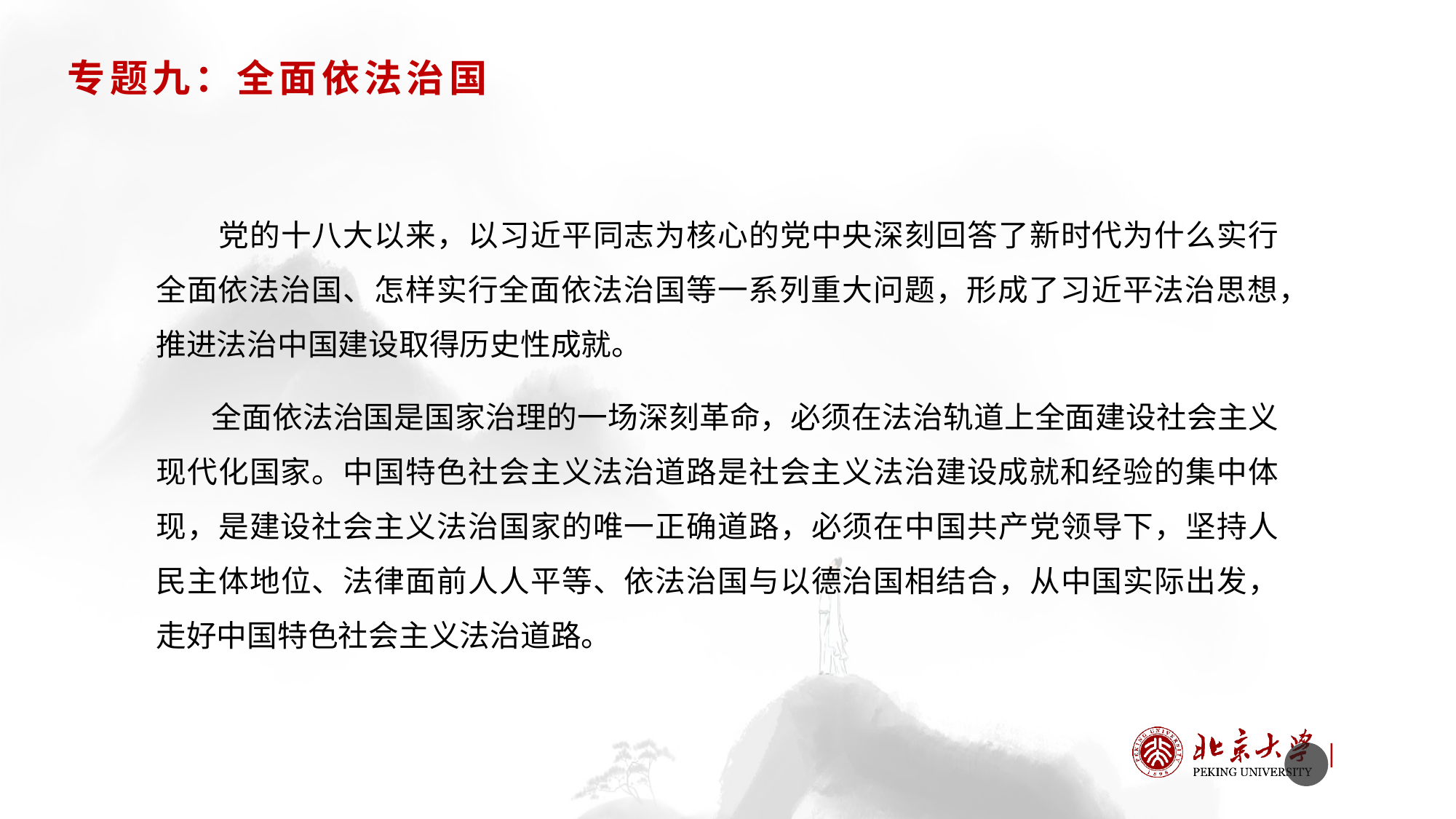

专题九：全面依法治国

　　党的十八大以来，以习近平同志为核心的党中央深刻回答了新时代为什么实行全面依法治国、怎样实行全面依法治国等一系列重大问题，形成了习近平法治思想，推进法治中国建设取得历史性成就。
       全面依法治国是国家治理的一场深刻革命，必须在法治轨道上全面建设社会主义现代化国家。中国特色社会主义法治道路是社会主义法治建设成就和经验的集中体现，是建设社会主义法治国家的唯一正确道路，必须在中国共产党领导下，坚持人民主体地位、法律面前人人平等、依法治国与以德治国相结合，从中国实际出发，走好中国特色社会主义法治道路。
36